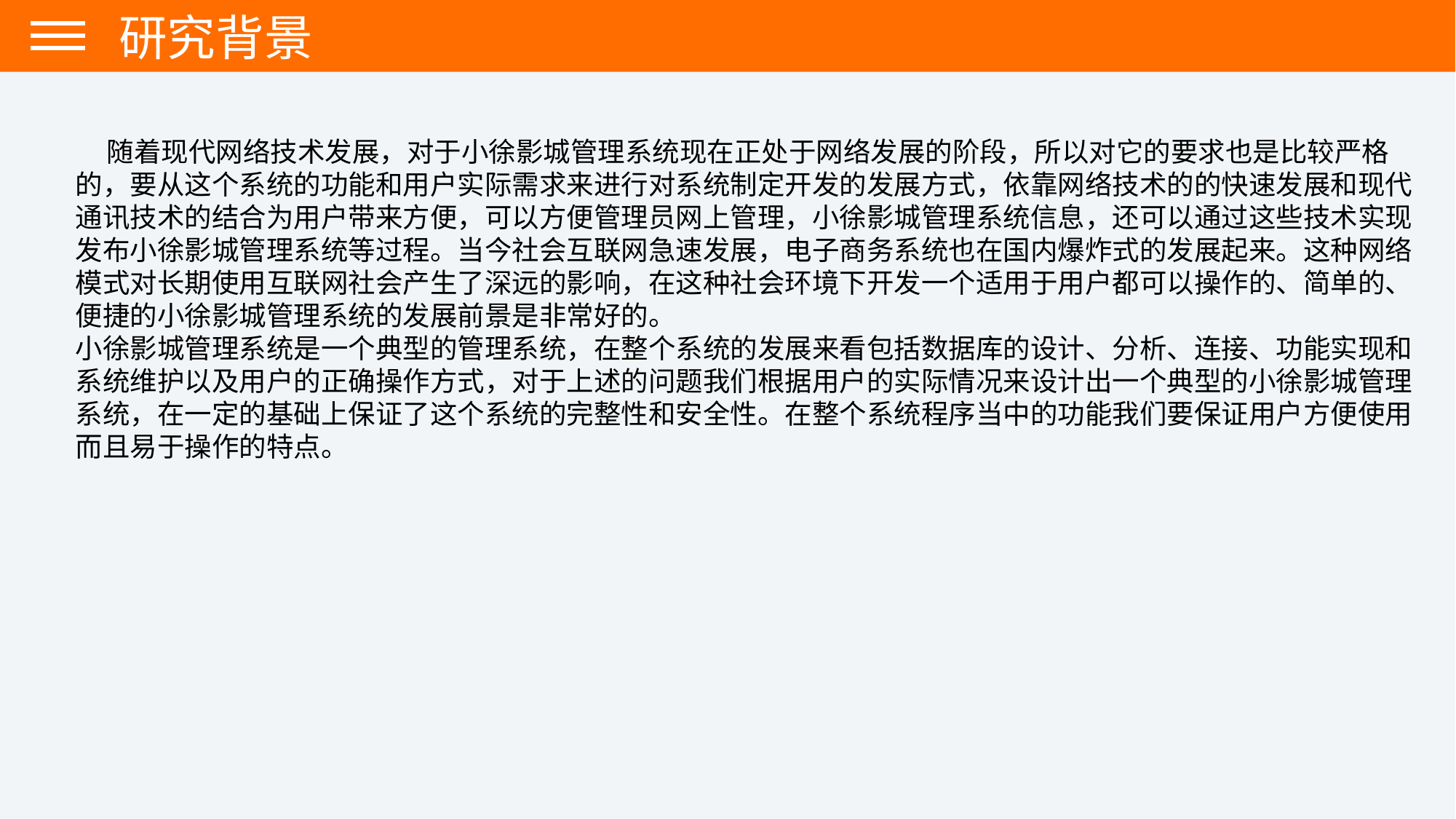

研究背景
    随着现代网络技术发展，对于小徐影城管理系统现在正处于网络发展的阶段，所以对它的要求也是比较严格的，要从这个系统的功能和用户实际需求来进行对系统制定开发的发展方式，依靠网络技术的的快速发展和现代通讯技术的结合为用户带来方便，可以方便管理员网上管理，小徐影城管理系统信息，还可以通过这些技术实现发布小徐影城管理系统等过程。当今社会互联网急速发展，电子商务系统也在国内爆炸式的发展起来。这种网络模式对长期使用互联网社会产生了深远的影响，在这种社会环境下开发一个适用于用户都可以操作的、简单的、便捷的小徐影城管理系统的发展前景是非常好的。
小徐影城管理系统是一个典型的管理系统，在整个系统的发展来看包括数据库的设计、分析、连接、功能实现和系统维护以及用户的正确操作方式，对于上述的问题我们根据用户的实际情况来设计出一个典型的小徐影城管理系统，在一定的基础上保证了这个系统的完整性和安全性。在整个系统程序当中的功能我们要保证用户方便使用而且易于操作的特点。